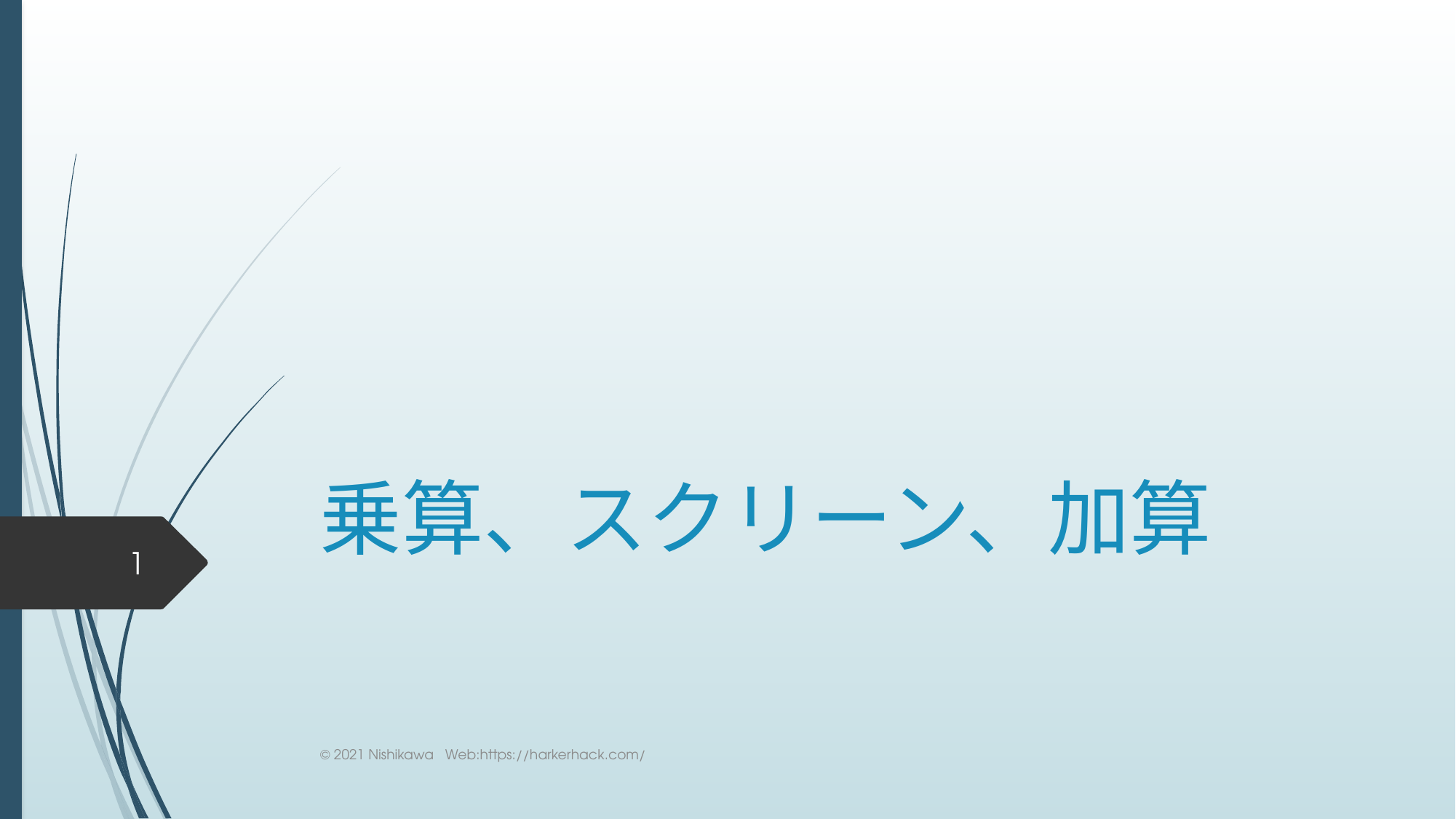

# 乗算、スクリーン、加算
1

© 2021 Nishikawa   Web:https://harkerhack.com/